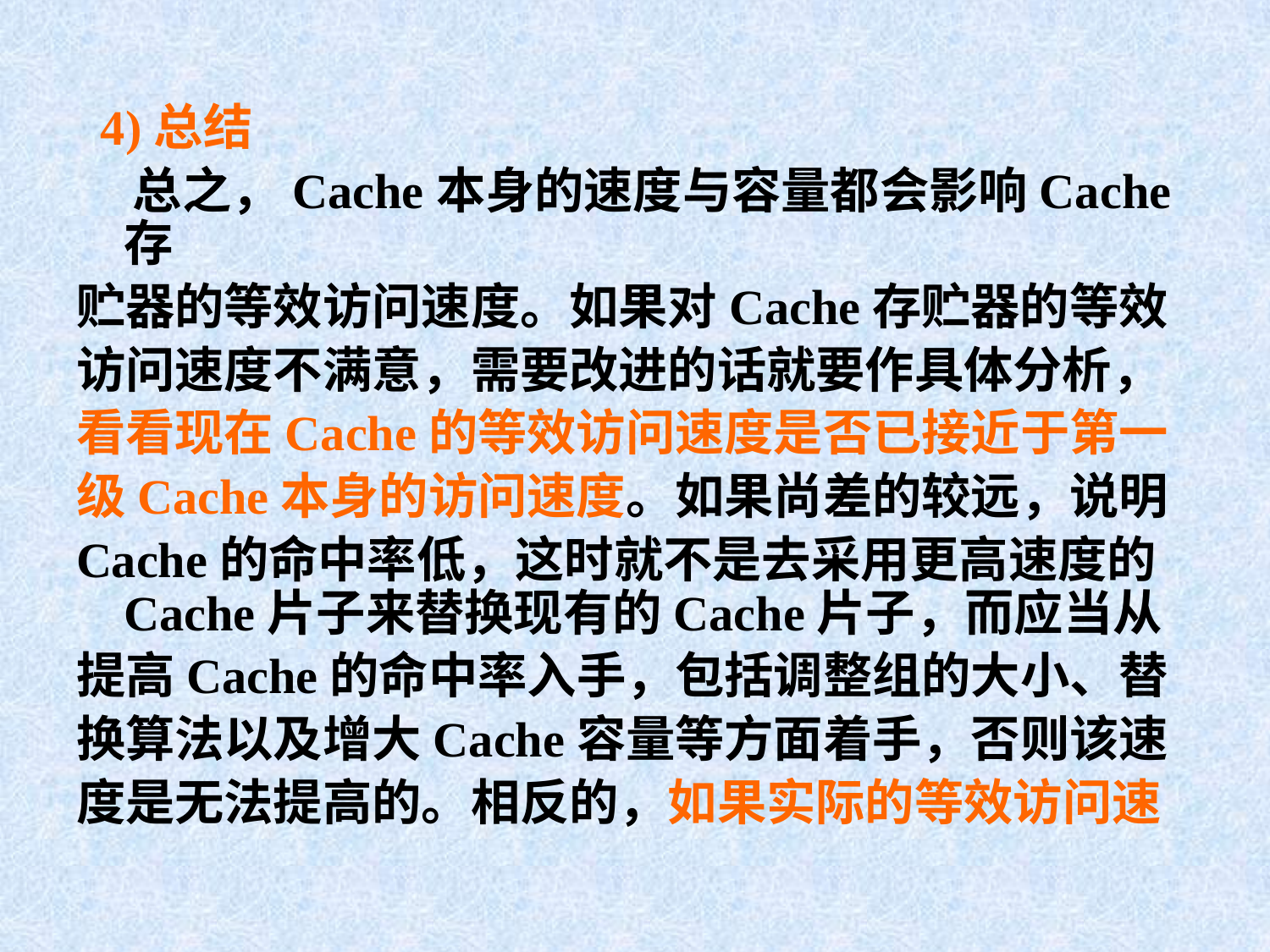

4)总结
    总之，Cache本身的速度与容量都会影响Cache存
贮器的等效访问速度。如果对Cache存贮器的等效
访问速度不满意，需要改进的话就要作具体分析，
看看现在Cache的等效访问速度是否已接近于第一
级Cache本身的访问速度。如果尚差的较远，说明
Cache的命中率低，这时就不是去采用更高速度的Cache片子来替换现有的Cache片子，而应当从
提高Cache的命中率入手，包括调整组的大小、替
换算法以及增大Cache容量等方面着手，否则该速
度是无法提高的。相反的，如果实际的等效访问速